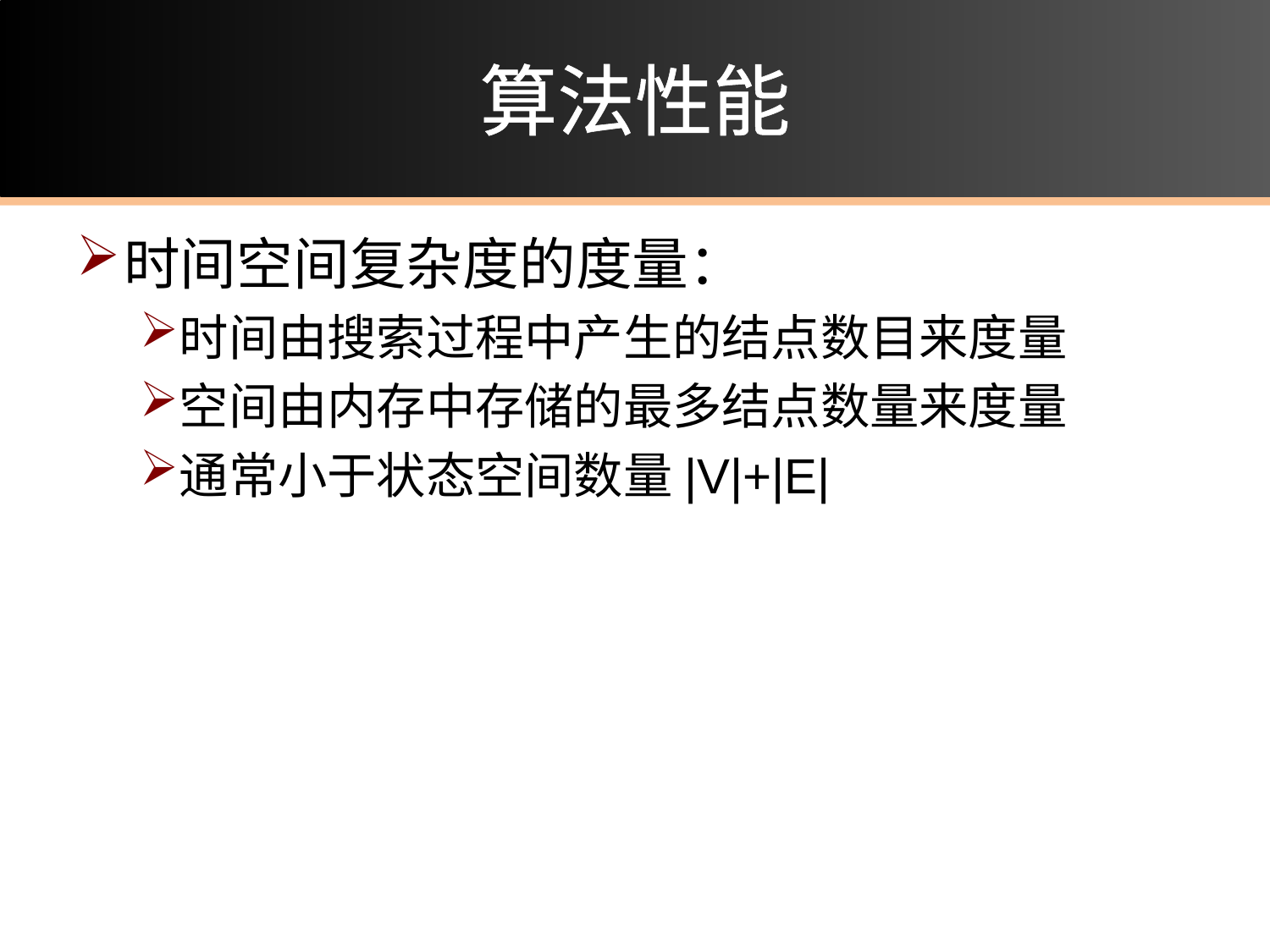

# 算法性能
时间空间复杂度的度量：
时间由搜索过程中产生的结点数目来度量
空间由内存中存储的最多结点数量来度量
通常小于状态空间数量|V|+|E|